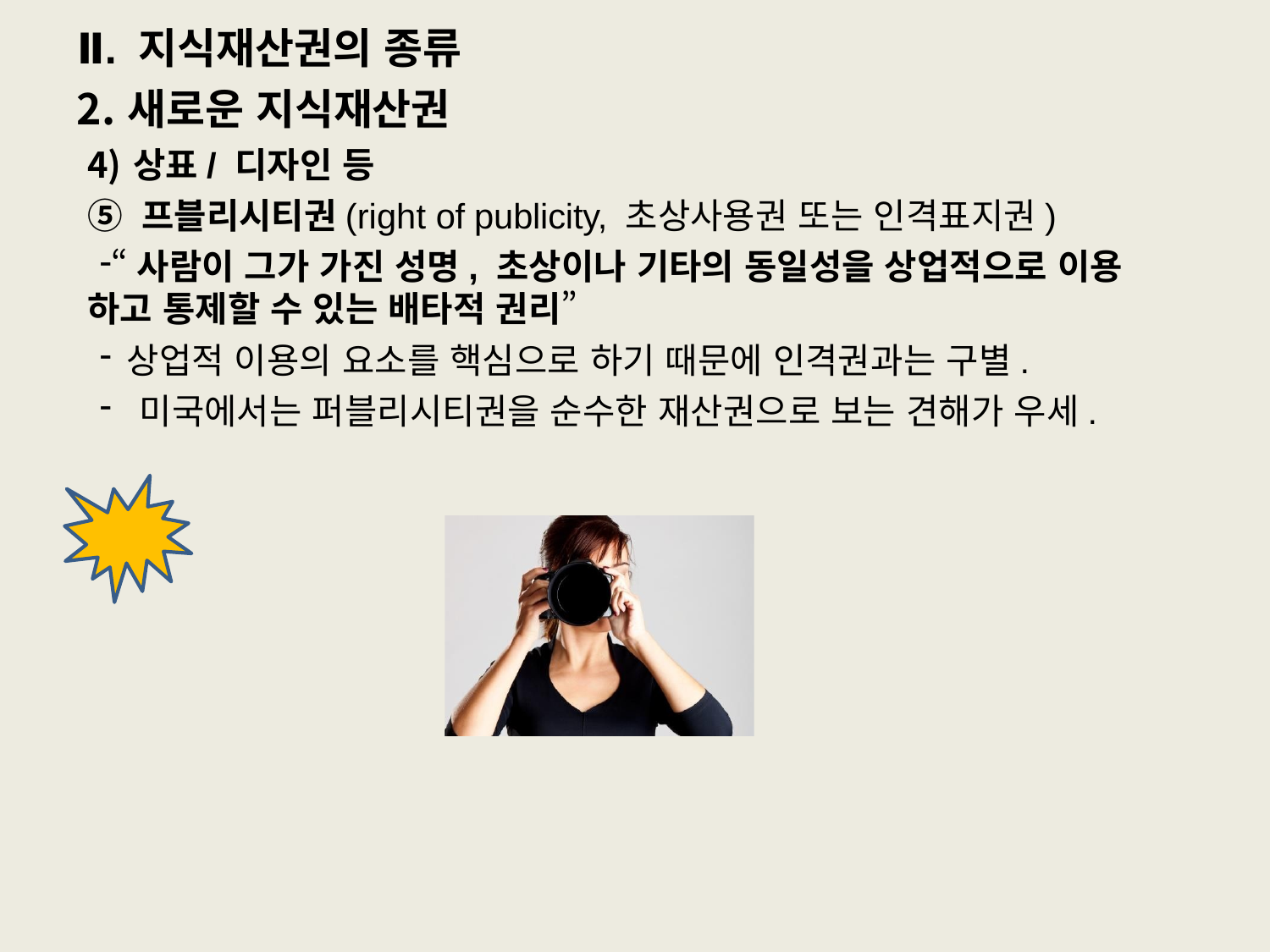

# Ⅱ. 지식재산권의 종류
새로운 지식재산권
상표/ 디자인 등
⑤ 프블리시티권(right of publicity, 초상사용권 또는 인격표지권)
“사람이 그가 가진 성명, 초상이나 기타의 동일성을 상업적으로 이용  하고 통제할 수 있는 배타적 권리”
상업적 이용의 요소를 핵심으로 하기 때문에 인격권과는 구별.
미국에서는 퍼블리시티권을 순수한 재산권으로 보는 견해가 우세.